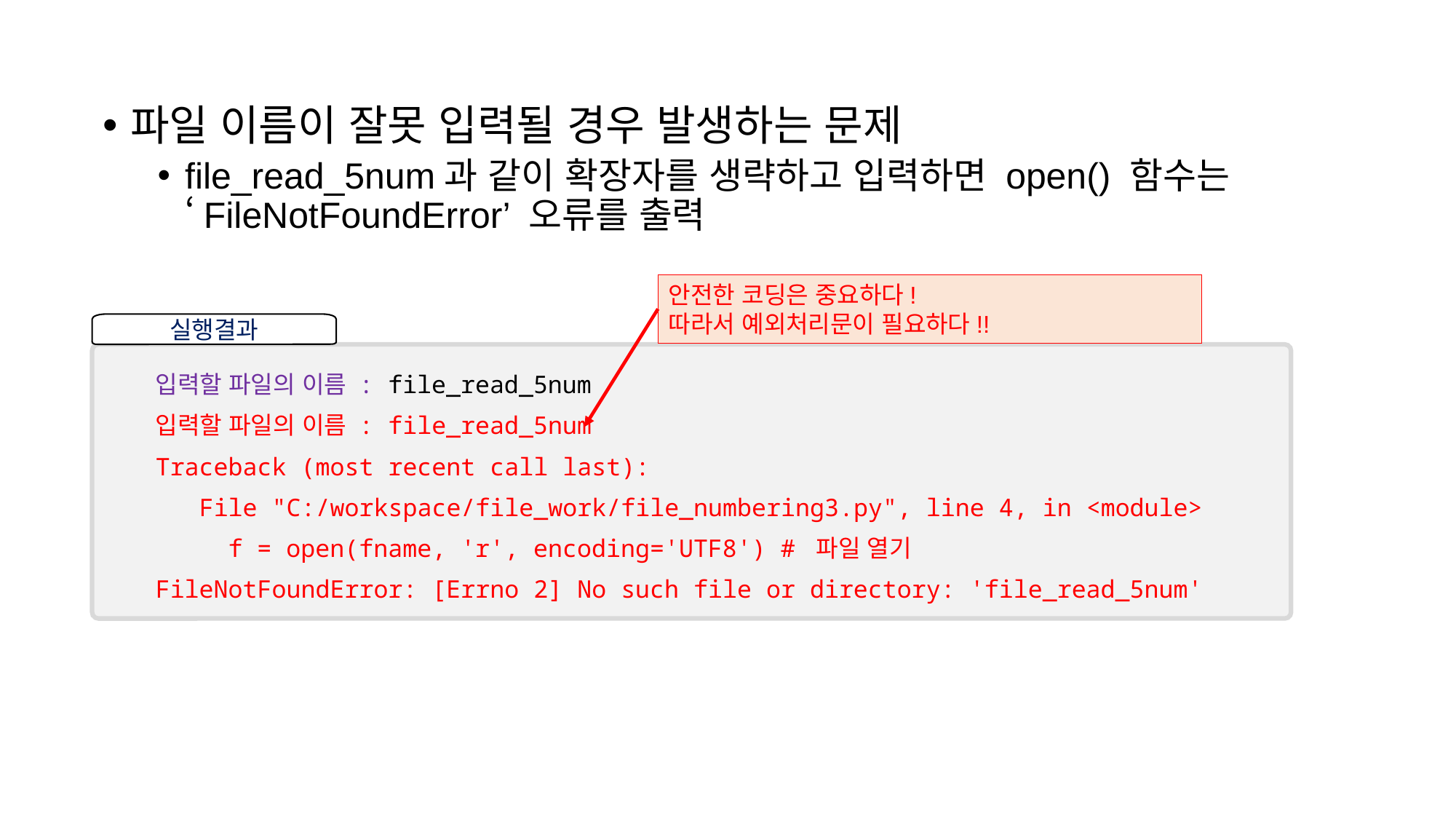

파일 이름이 잘못 입력될 경우 발생하는 문제
file_read_5num과 같이 확장자를 생략하고 입력하면 open() 함수는 ‘FileNotFoundError’ 오류를 출력

안전한 코딩은 중요하다!
따라서 예외처리문이 필요하다!!
실행결과

입력할 파일의 이름 : file_read_5num
입력할 파일의 이름 : file_read_5num
Traceback (most recent call last):
   File "C:/workspace/file_work/file_numbering3.py", line 4, in <module>
     f = open(fname, 'r', encoding='UTF8') # 파일 열기
FileNotFoundError: [Errno 2] No such file or directory: 'file_read_5num'